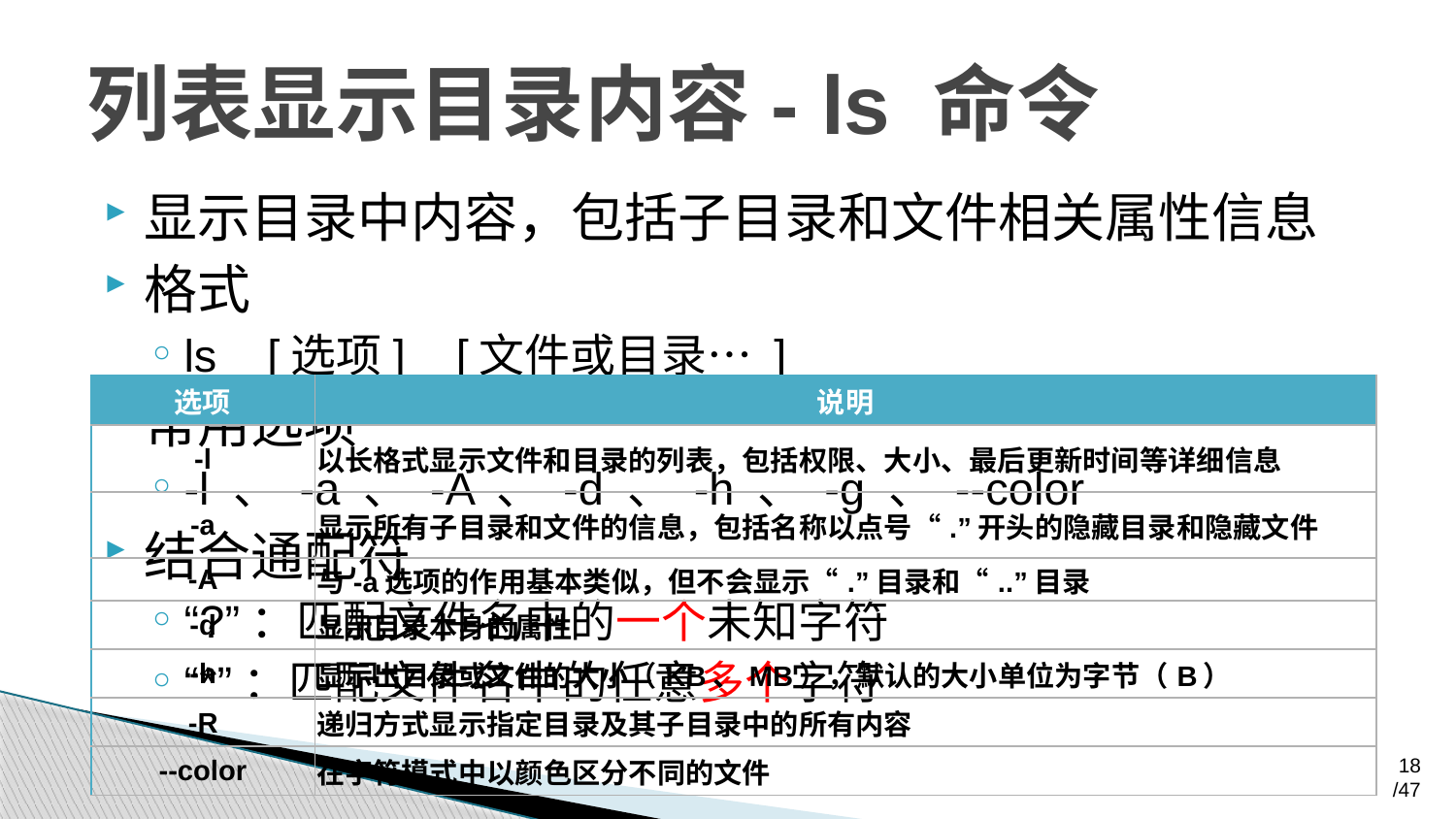

# 列表显示目录内容- ls 命令
显示目录中内容，包括子目录和文件相关属性信息
格式
ls    [选项]    [文件或目录… ]
常用选项
-l 、 -a 、 -A 、 -d 、 -h 、 -g 、 --color
结合通配符
“?”：匹配文件名中的一个未知字符
“*”：匹配文件名中的任意多个字符
| 选项 | 说明 |
| --- | --- |
| -l | 以长格式显示文件和目录的列表，包括权限、大小、最后更新时间等详细信息 |
| -a | 显示所有子目录和文件的信息，包括名称以点号“.”开头的隐藏目录和隐藏文件 |
| -A | 与-a选项的作用基本类似，但不会显示“.”目录和“..”目录 |
| -d | 显示目录本身的属性 |
| -h | 显示出目录或文件的大小（KB、MB），默认的大小单位为字节（B） |
| -R | 递归方式显示指定目录及其子目录中的所有内容 |
| --color | 在字符模式中以颜色区分不同的文件 |
18/47